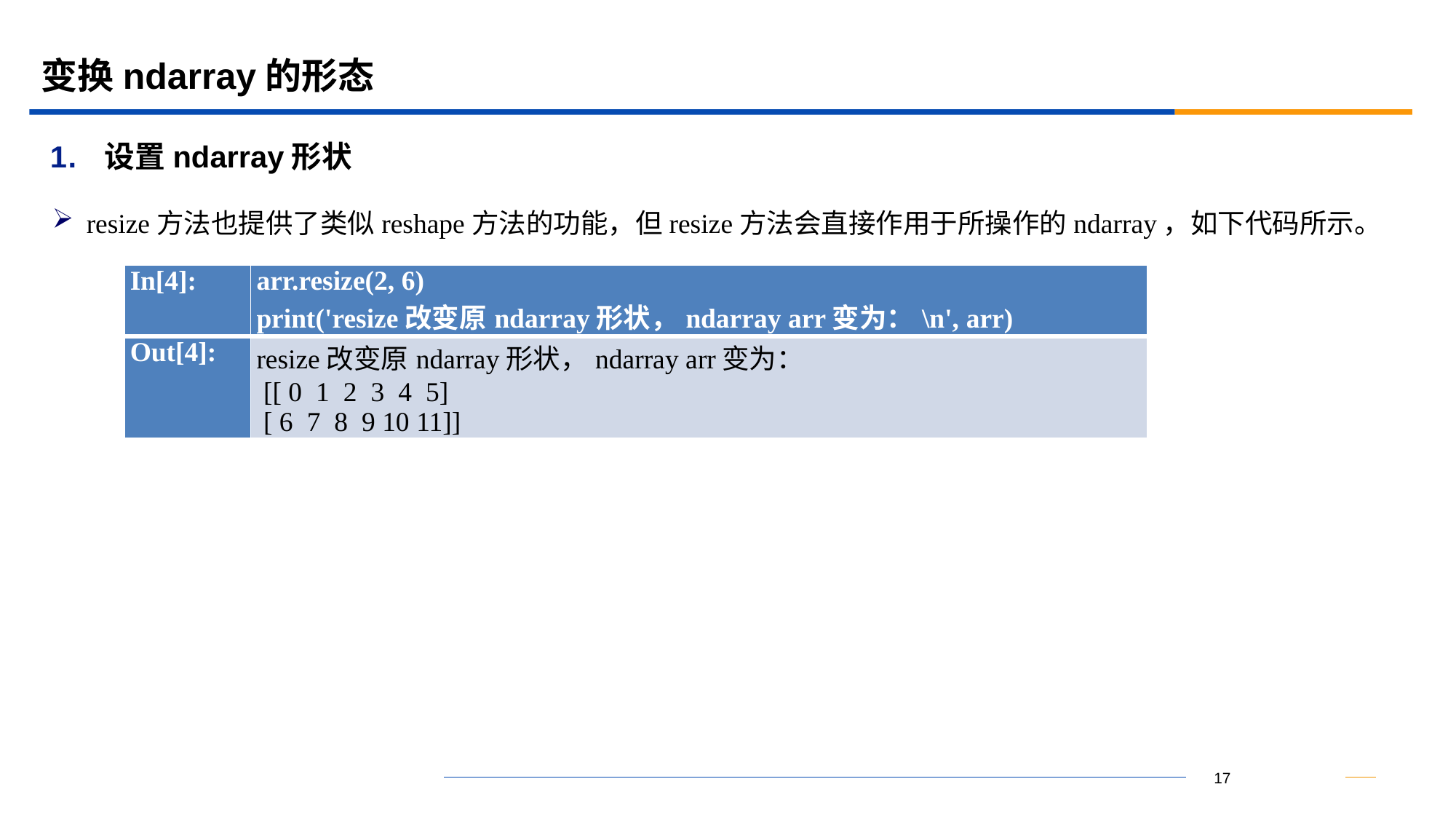

# 变换ndarray的形态
设置ndarray形状
resize方法也提供了类似reshape方法的功能，但resize方法会直接作用于所操作的ndarray，如下代码所示。
| In[4]: | arr.resize(2, 6) print('resize改变原ndarray形状，ndarray arr变为：\n', arr) |
| --- | --- |
| Out[4]: | resize改变原ndarray形状，ndarray arr变为： [[ 0 1 2 3 4 5] [ 6 7 8 9 10 11]] |